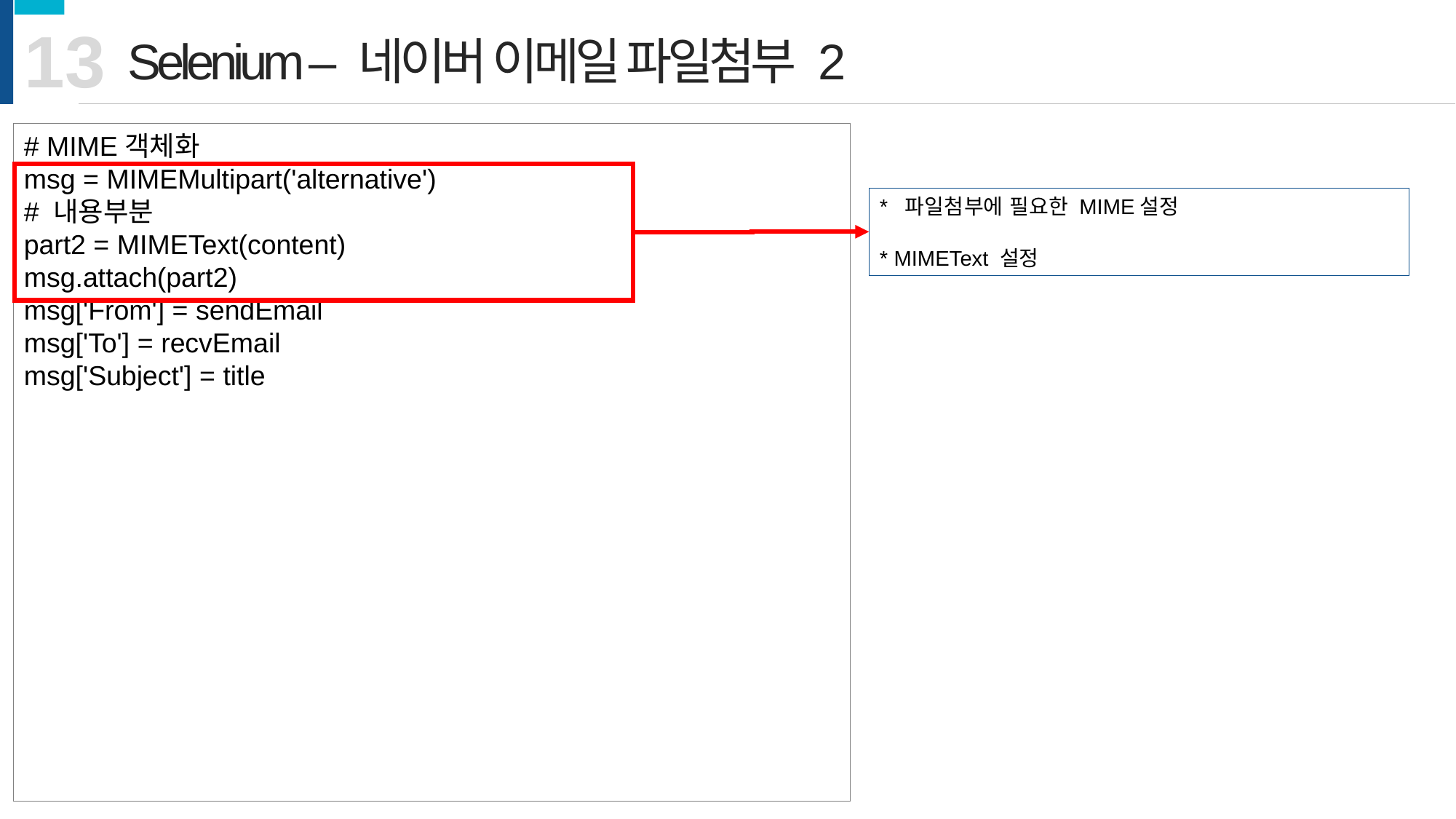

13
Selenium – 네이버 이메일 파일첨부 2
# MIME객체화
msg = MIMEMultipart('alternative')
# 내용부분
part2 = MIMEText(content)
msg.attach(part2)
msg['From'] = sendEmail
msg['To'] = recvEmail
msg['Subject'] = title

*  파일첨부에 필요한 MIME설정
* MIMEText 설정